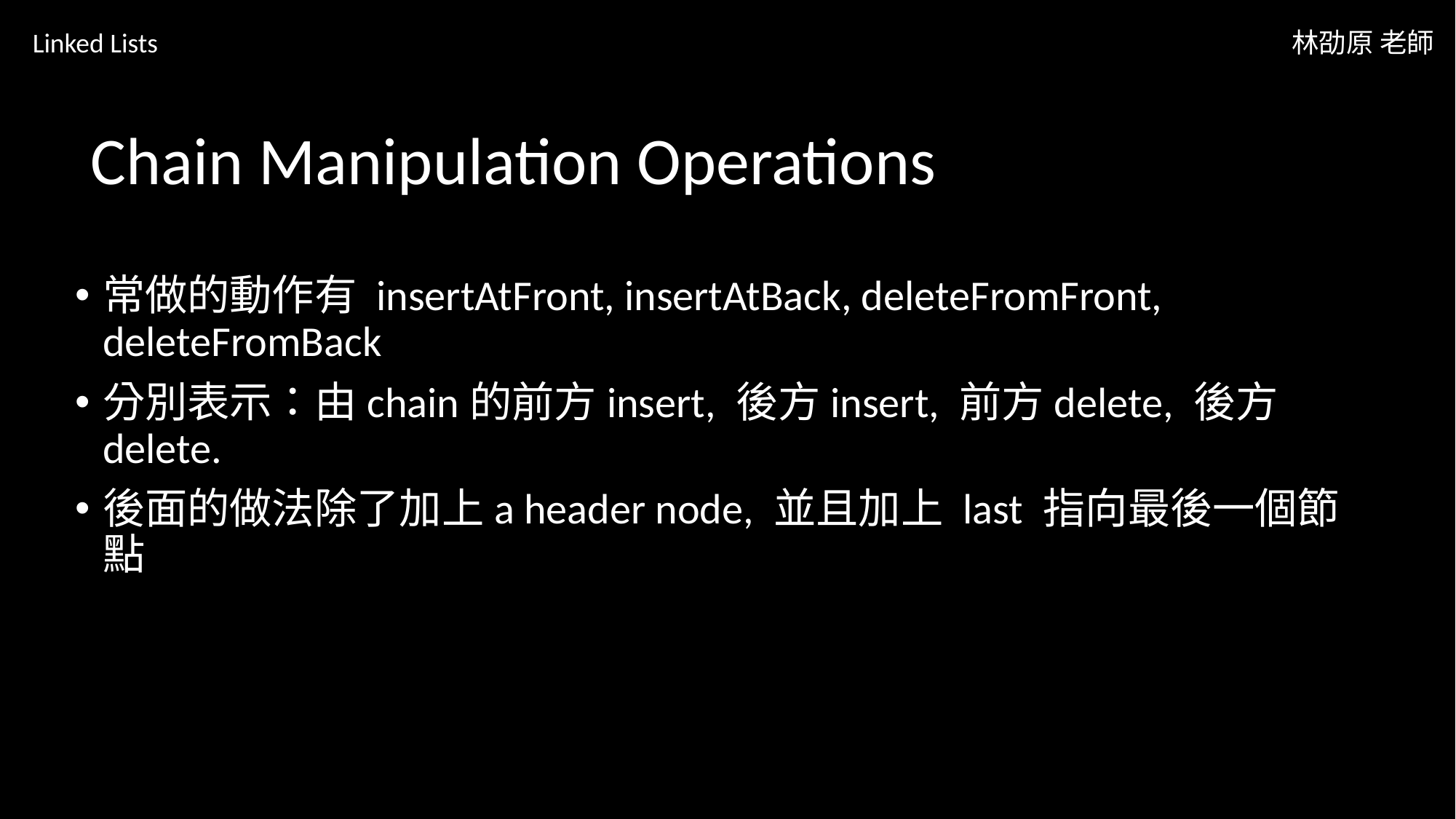

Linked Lists
林劭原 老師
Chain Manipulation Operations
常做的動作有 insertAtFront, insertAtBack, deleteFromFront, deleteFromBack
分別表示：由chain的前方insert, 後方insert, 前方delete, 後方delete.
後面的做法除了加上a header node, 並且加上 last 指向最後一個節點